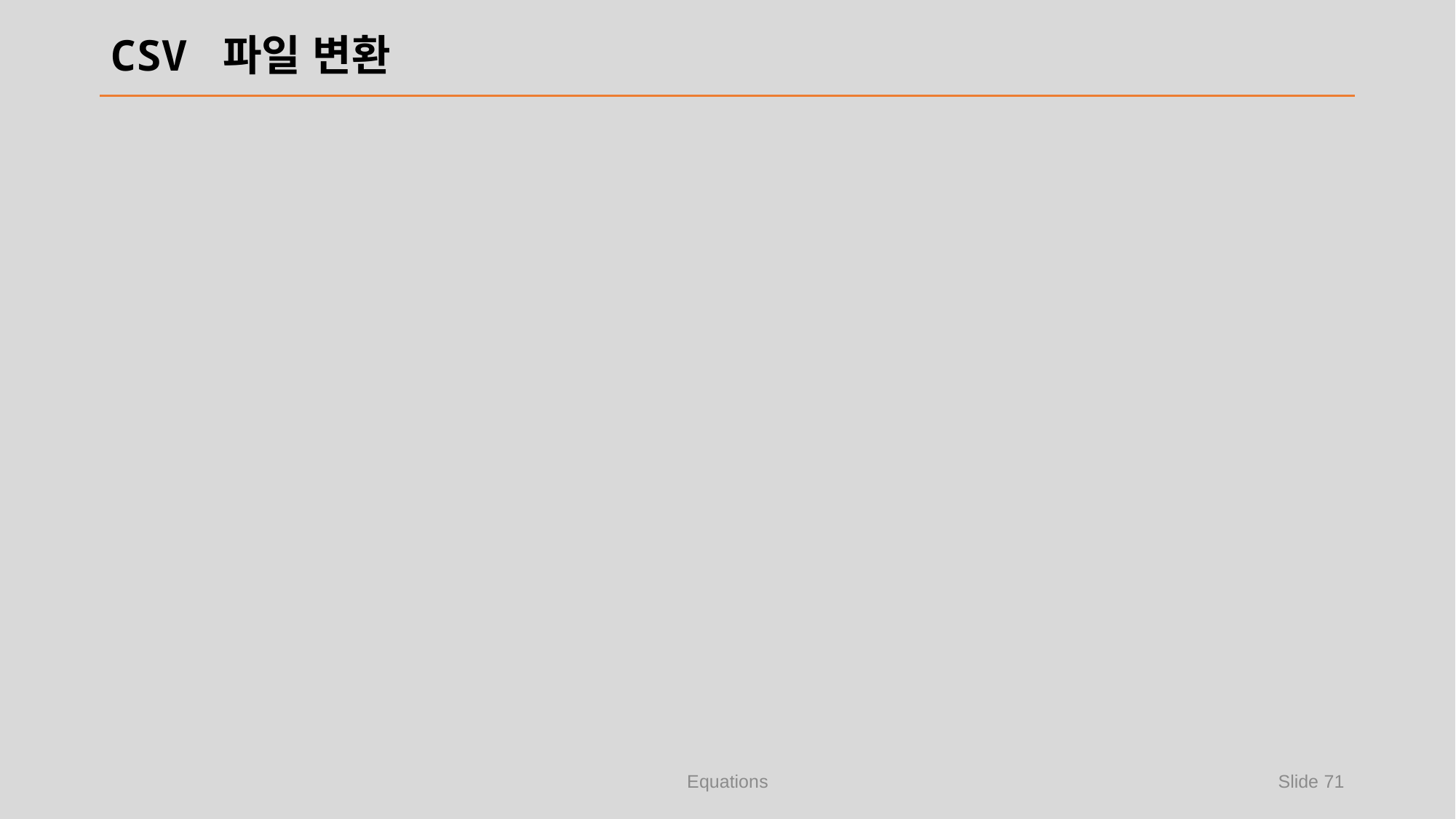

# CSV 파일 변환

Equations
Slide 71